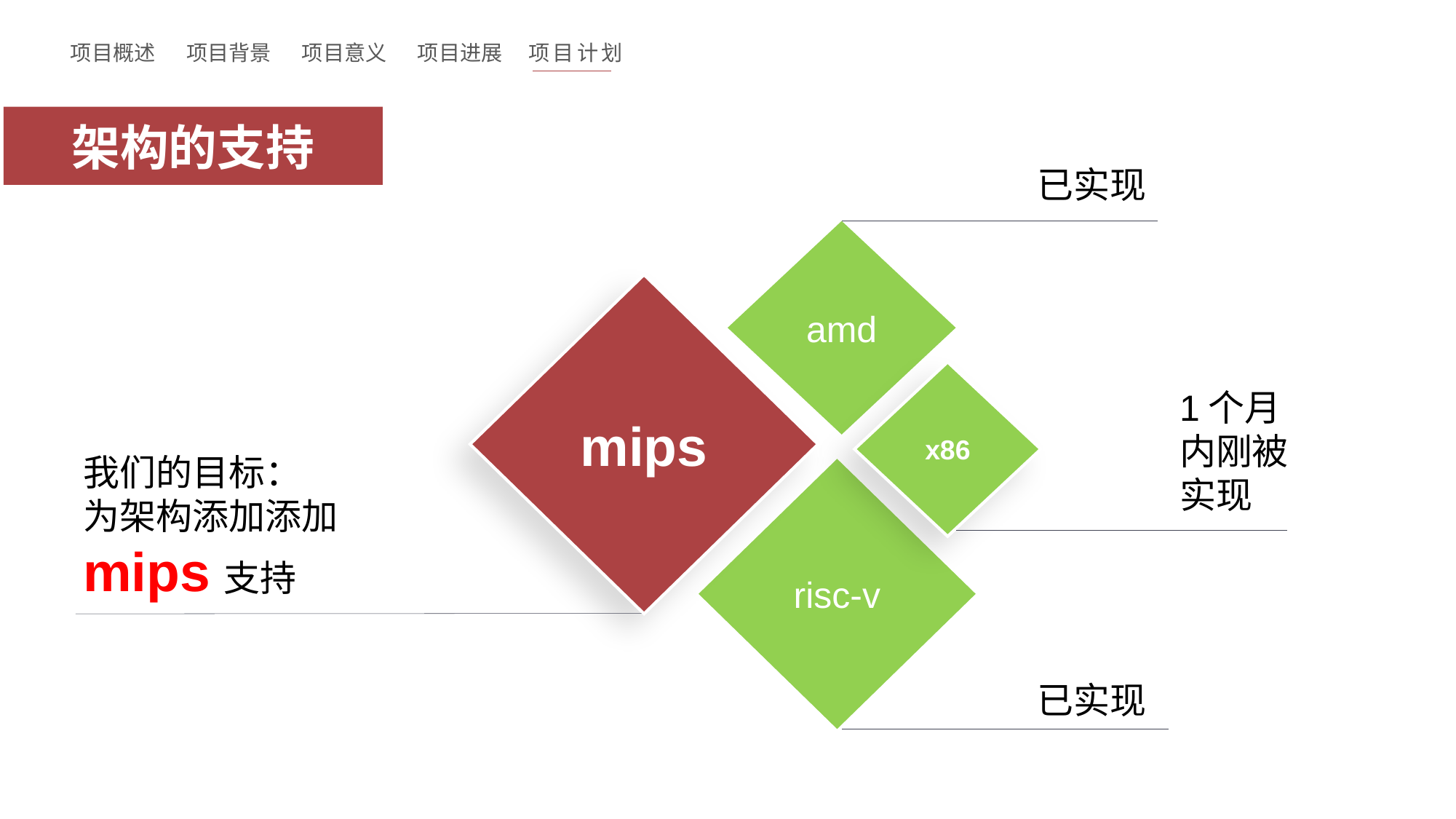

项目概述
项目背景
项目意义
项目进展
项目计划
架构的支持
已实现
amd
mips
x86
1个月内刚被实现
我们的目标：
为架构添加添加mips支持
risc-v
已实现